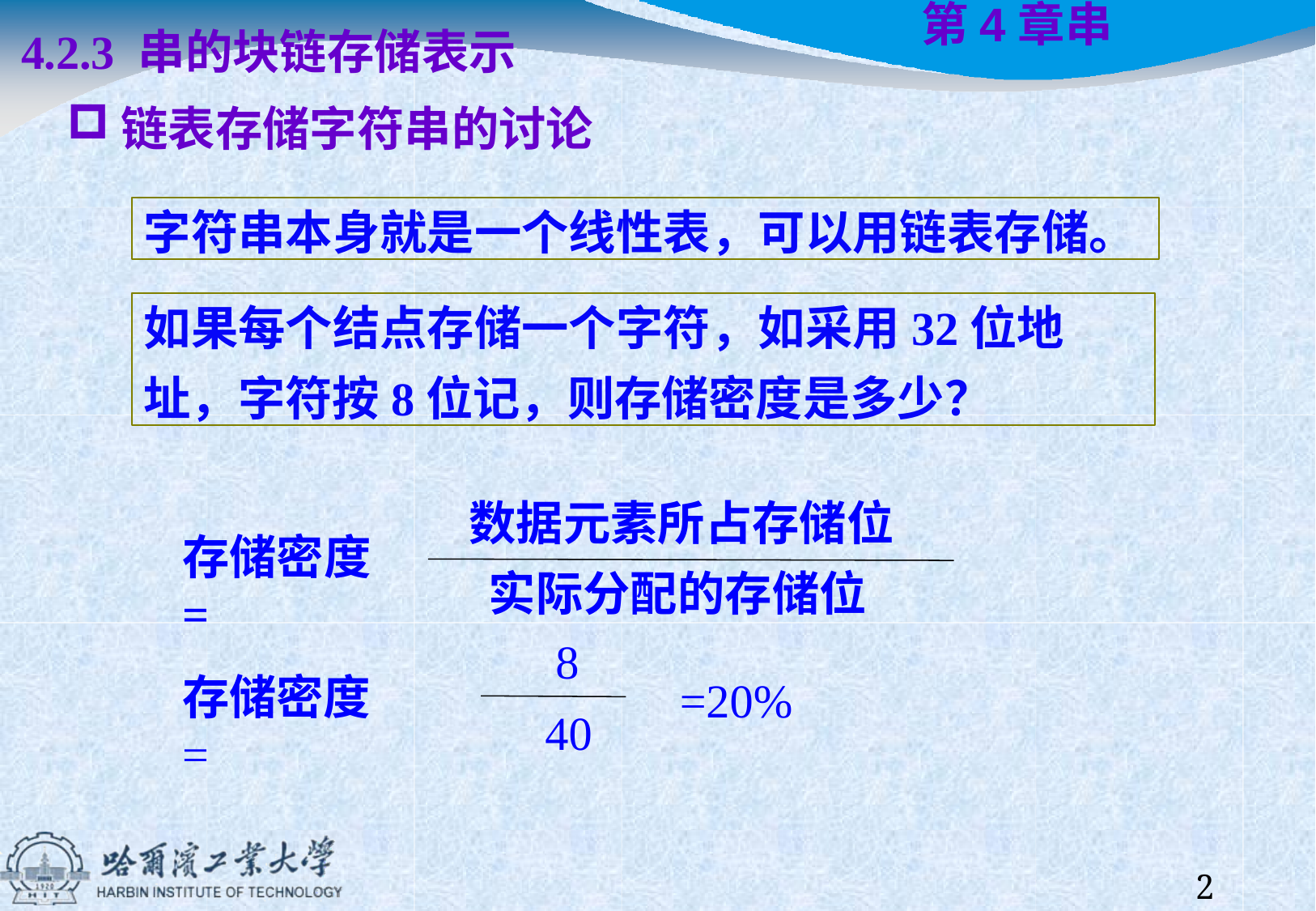

4.2.3 串的块链存储表示
链表存储字符串的讨论
# 第4章	串
字符串本身就是一个线性表，可以用链表存储。
如果每个结点存储一个字符，如采用32位地
址，字符按8位记，则存储密度是多少？
数据元素所占存储位
存储密度 =
实际分配的存储位
8

存储密度 =
=20%

40

21